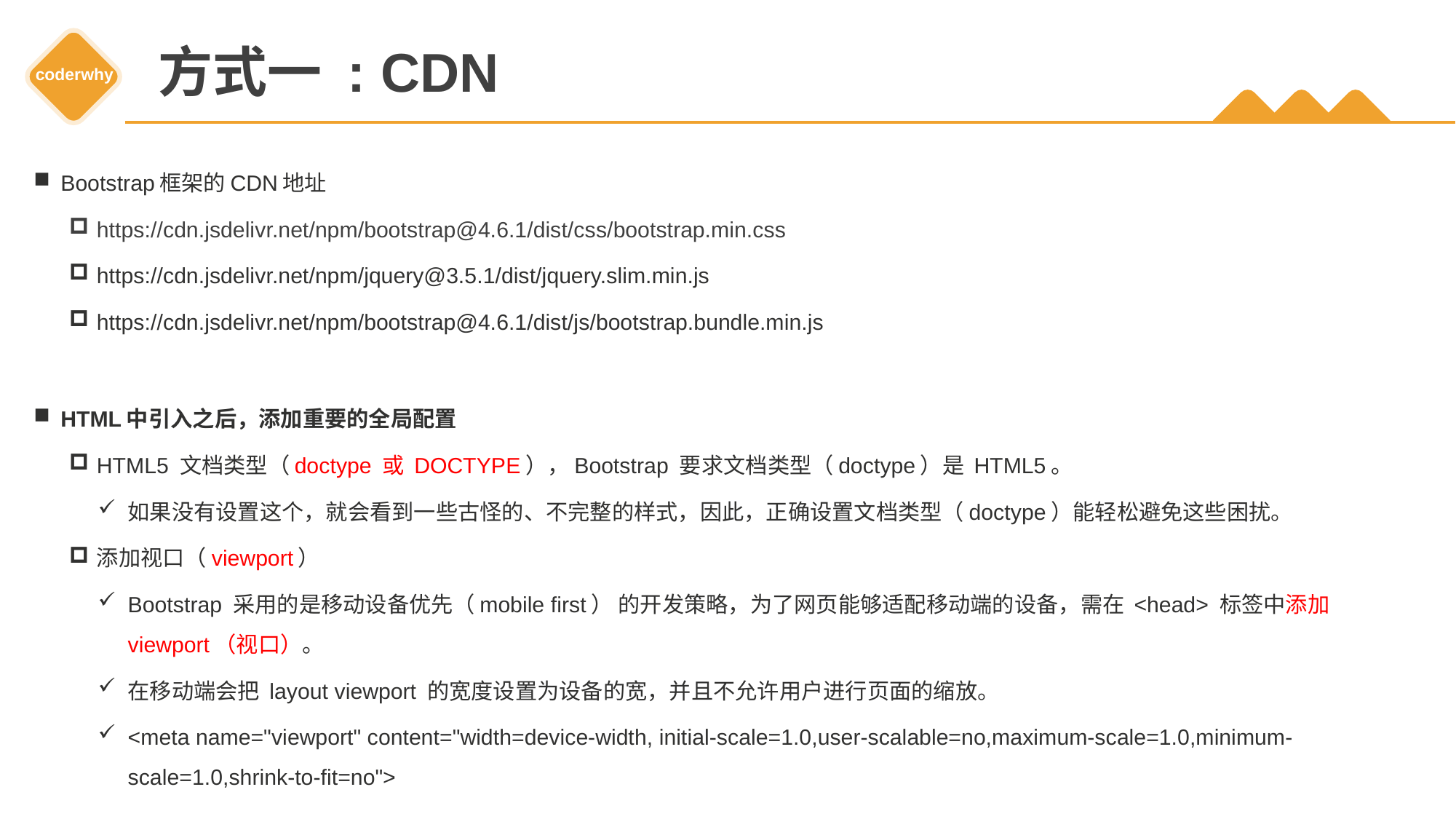

# 方式一 : CDN
Bootstrap框架的CDN地址
https://cdn.jsdelivr.net/npm/bootstrap@4.6.1/dist/css/bootstrap.min.css
https://cdn.jsdelivr.net/npm/jquery@3.5.1/dist/jquery.slim.min.js
https://cdn.jsdelivr.net/npm/bootstrap@4.6.1/dist/js/bootstrap.bundle.min.js

HTML中引入之后，添加重要的全局配置
HTML5 文档类型（doctype 或 DOCTYPE），Bootstrap 要求文档类型（doctype）是 HTML5。
如果没有设置这个，就会看到一些古怪的、不完整的样式，因此，正确设置文档类型（doctype）能轻松避免这些困扰。
添加视口（viewport）
Bootstrap 采用的是移动设备优先（mobile first） 的开发策略，为了网页能够适配移动端的设备，需在 <head> 标签中添加viewport（视口）。
在移动端会把 layout viewport 的宽度设置为设备的宽，并且不允许用户进行页面的缩放。
<meta name="viewport" content="width=device-width, initial-scale=1.0,user-scalable=no,maximum-scale=1.0,minimum-scale=1.0,shrink-to-fit=no">